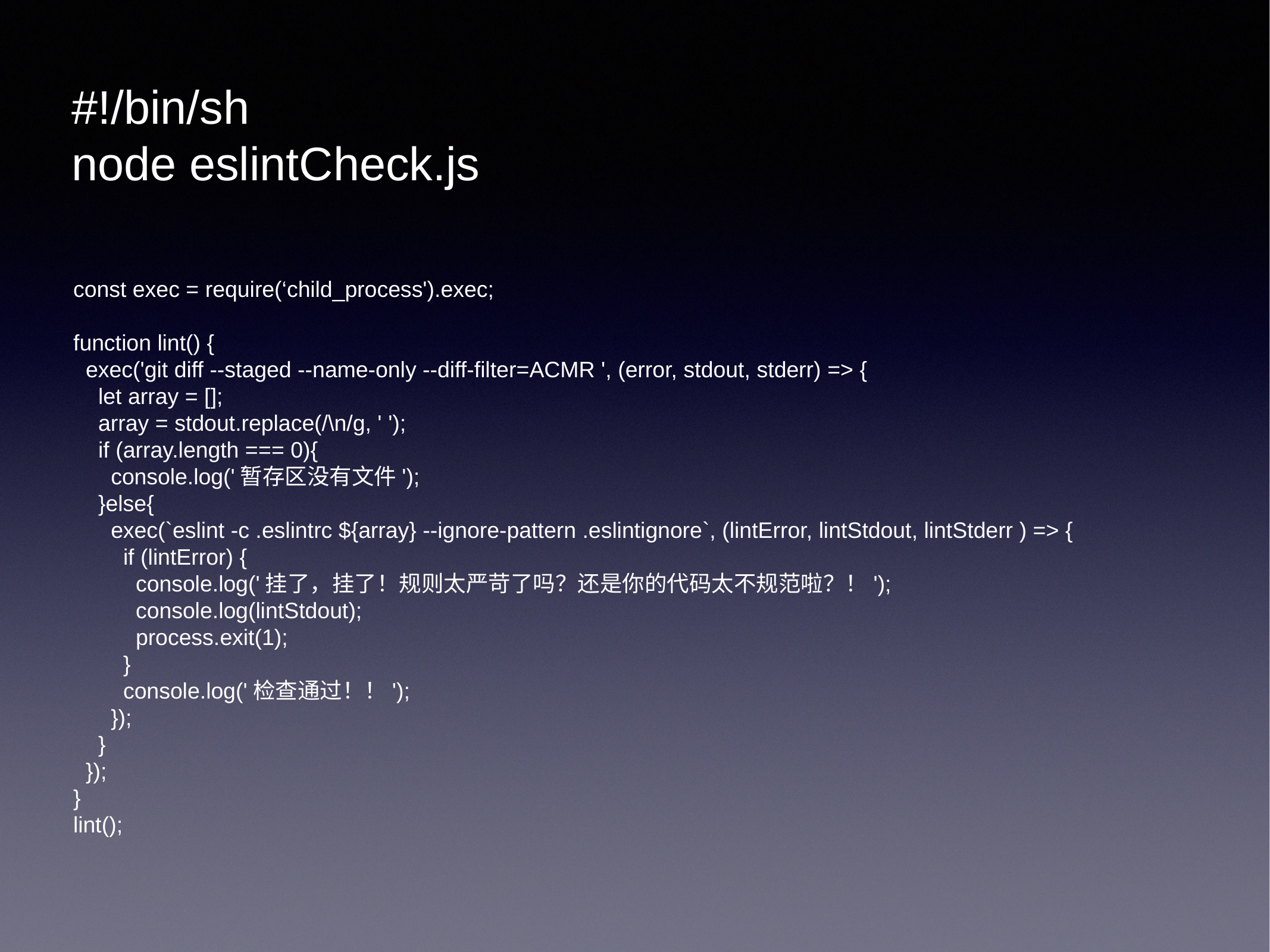

#!/bin/sh
node eslintCheck.js
const exec = require(‘child_process').exec;

function lint() {
  exec('git diff --staged --name-only --diff-filter=ACMR ', (error, stdout, stderr) => {
    let array = [];
    array = stdout.replace(/\n/g, ' ');
    if (array.length === 0){
      console.log('暂存区没有文件');
    }else{
      exec(`eslint -c .eslintrc ${array} --ignore-pattern .eslintignore`, (lintError, lintStdout, lintStderr ) => {
        if (lintError) {
          console.log('挂了，挂了！规则太严苛了吗？还是你的代码太不规范啦？！');
          console.log(lintStdout);
          process.exit(1);
        }
        console.log('检查通过！！');
      });
    }
  });
}
lint();